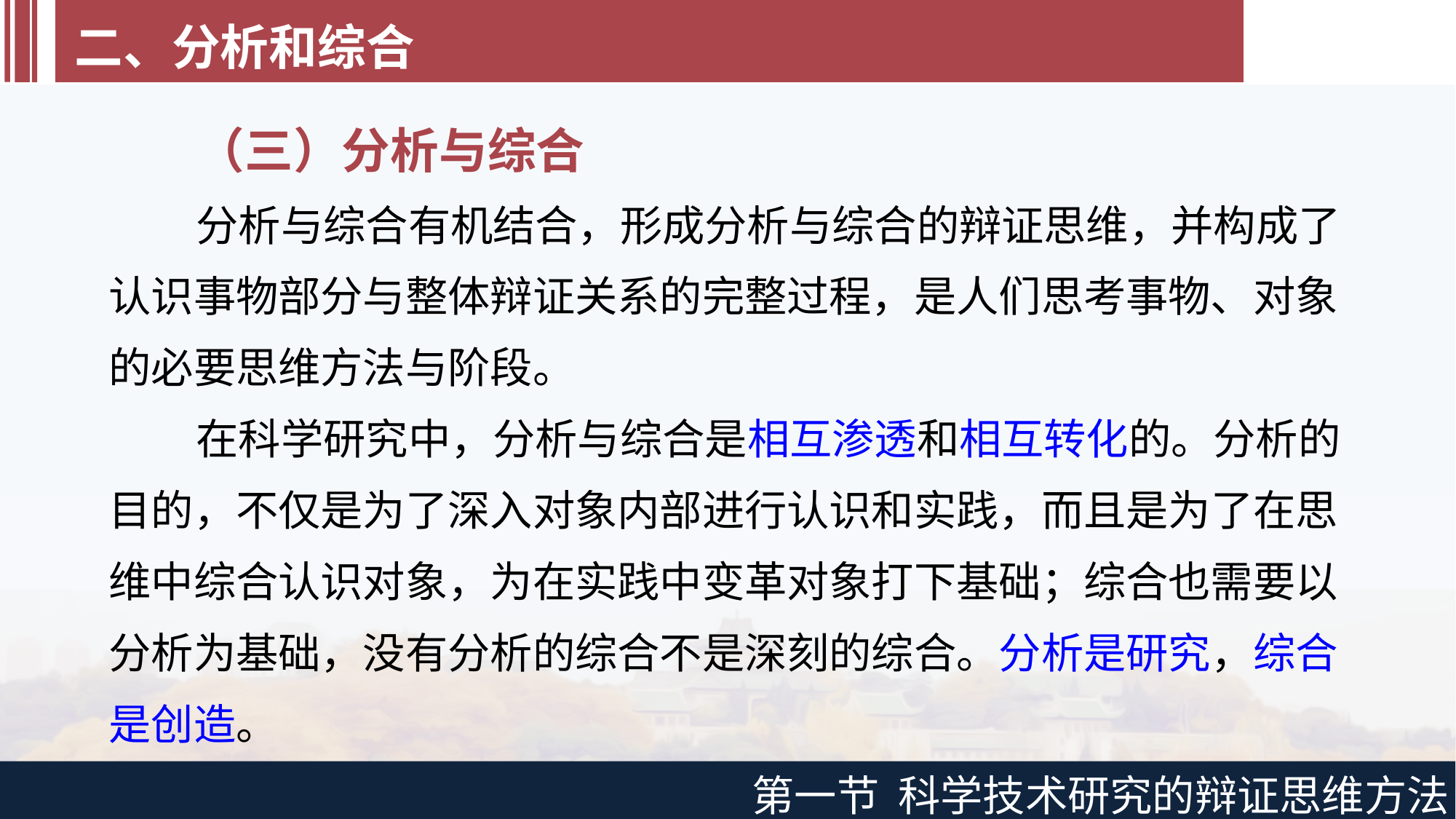

二、分析和综合
（三）分析与综合
分析与综合有机结合，形成分析与综合的辩证思维，并构成了认识事物部分与整体辩证关系的完整过程，是人们思考事物、对象的必要思维方法与阶段。
在科学研究中，分析与综合是相互渗透和相互转化的。分析的目的，不仅是为了深入对象内部进行认识和实践，而且是为了在思维中综合认识对象，为在实践中变革对象打下基础；综合也需要以分析为基础，没有分析的综合不是深刻的综合。分析是研究，综合是创造。
第一节  科学技术研究的辩证思维方法